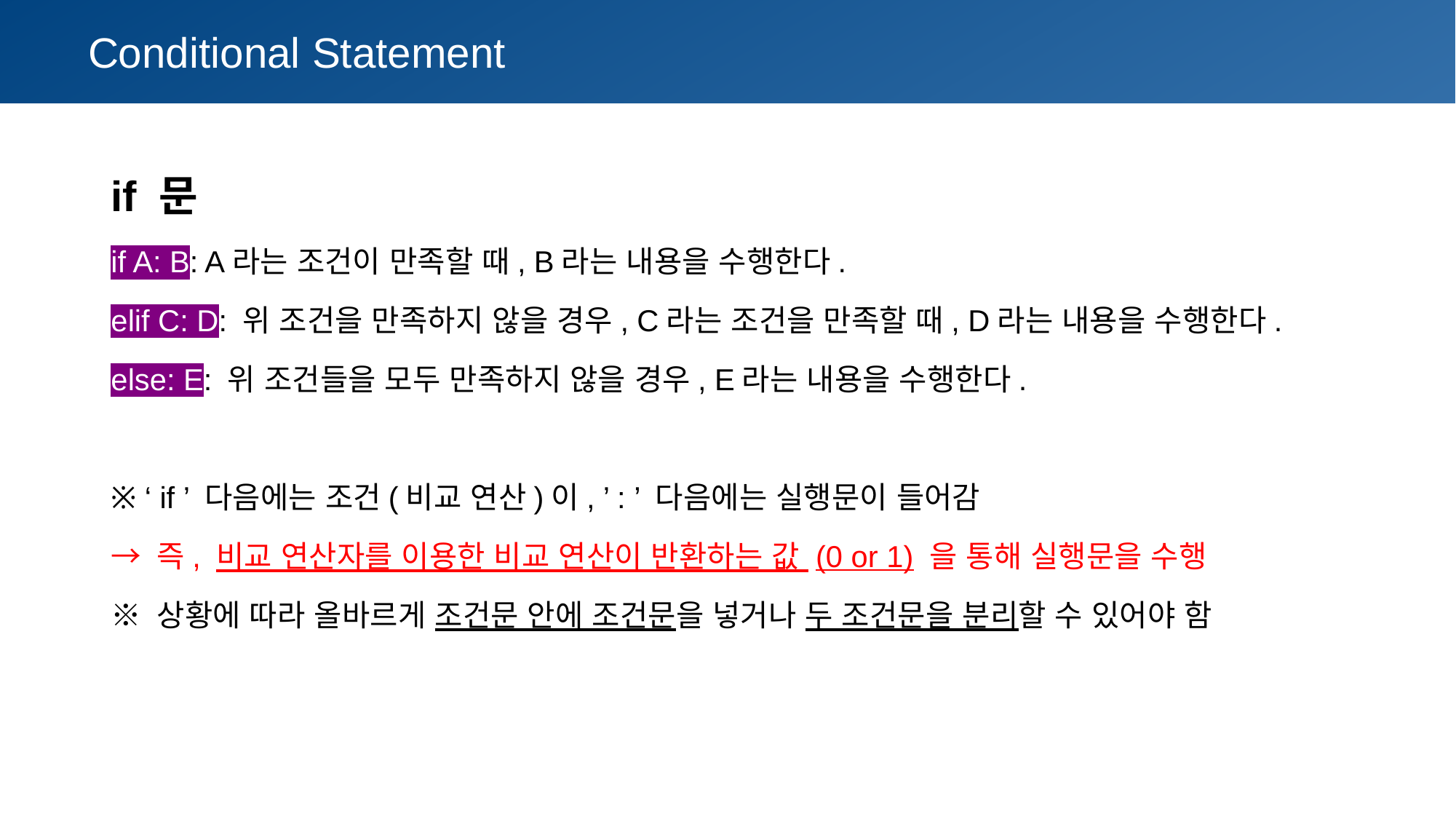

Conditional Statement
if 문
if A: B: A라는 조건이 만족할 때, B라는 내용을 수행한다.
elif C: D: 위 조건을 만족하지 않을 경우, C라는 조건을 만족할 때, D라는 내용을 수행한다.
else: E: 위 조건들을 모두 만족하지 않을 경우, E라는 내용을 수행한다.

※ ‘ if ’ 다음에는 조건(비교 연산)이, ’ : ’ 다음에는 실행문이 들어감
→ 즉, 비교 연산자를 이용한 비교 연산이 반환하는 값 (0 or 1) 을 통해 실행문을 수행
※ 상황에 따라 올바르게 조건문 안에 조건문을 넣거나 두 조건문을 분리할 수 있어야 함